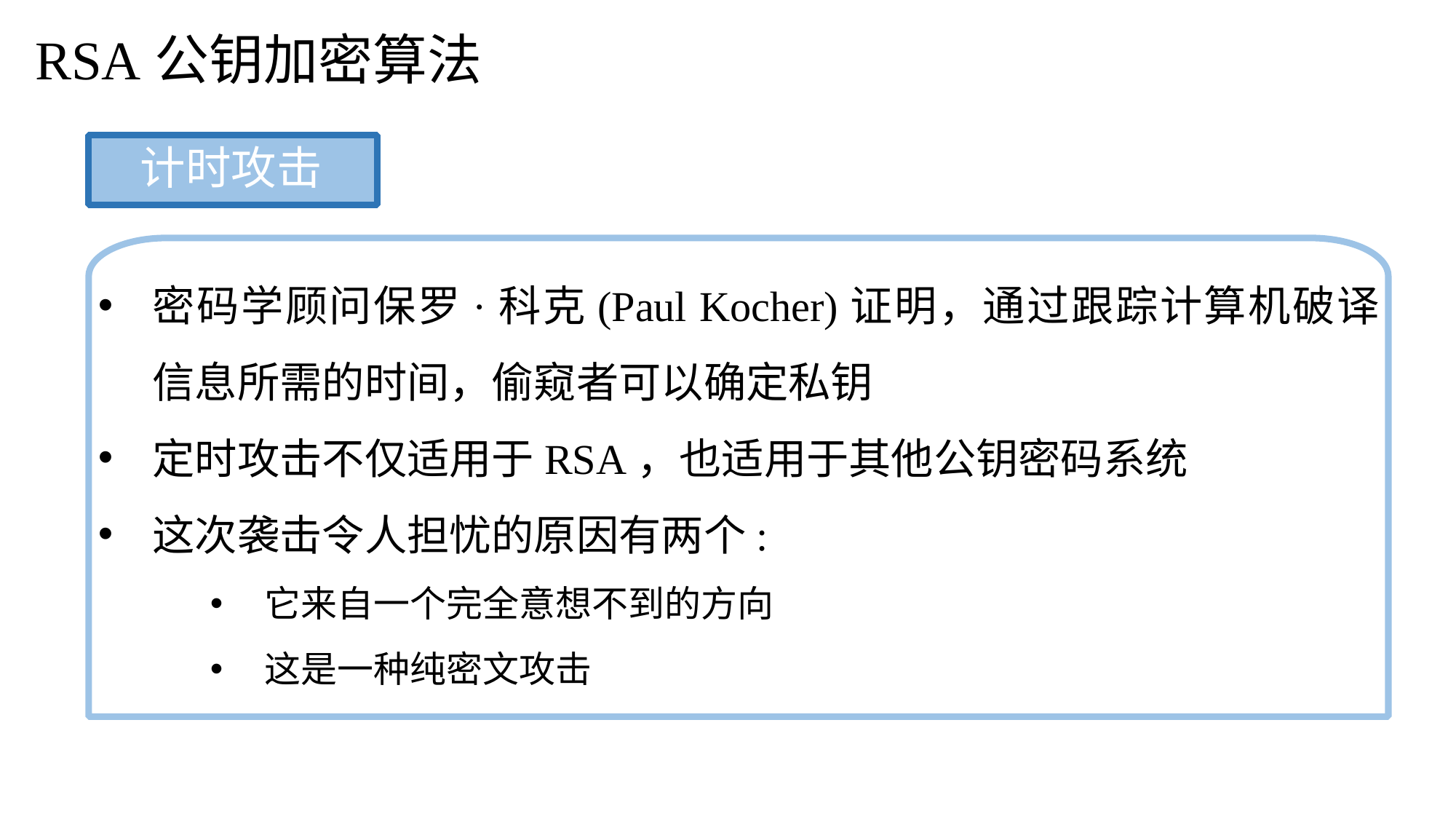

RSA公钥加密算法
计时攻击
密码学顾问保罗·科克(Paul Kocher)证明，通过跟踪计算机破译信息所需的时间，偷窥者可以确定私钥
定时攻击不仅适用于RSA，也适用于其他公钥密码系统
这次袭击令人担忧的原因有两个:
它来自一个完全意想不到的方向
这是一种纯密文攻击